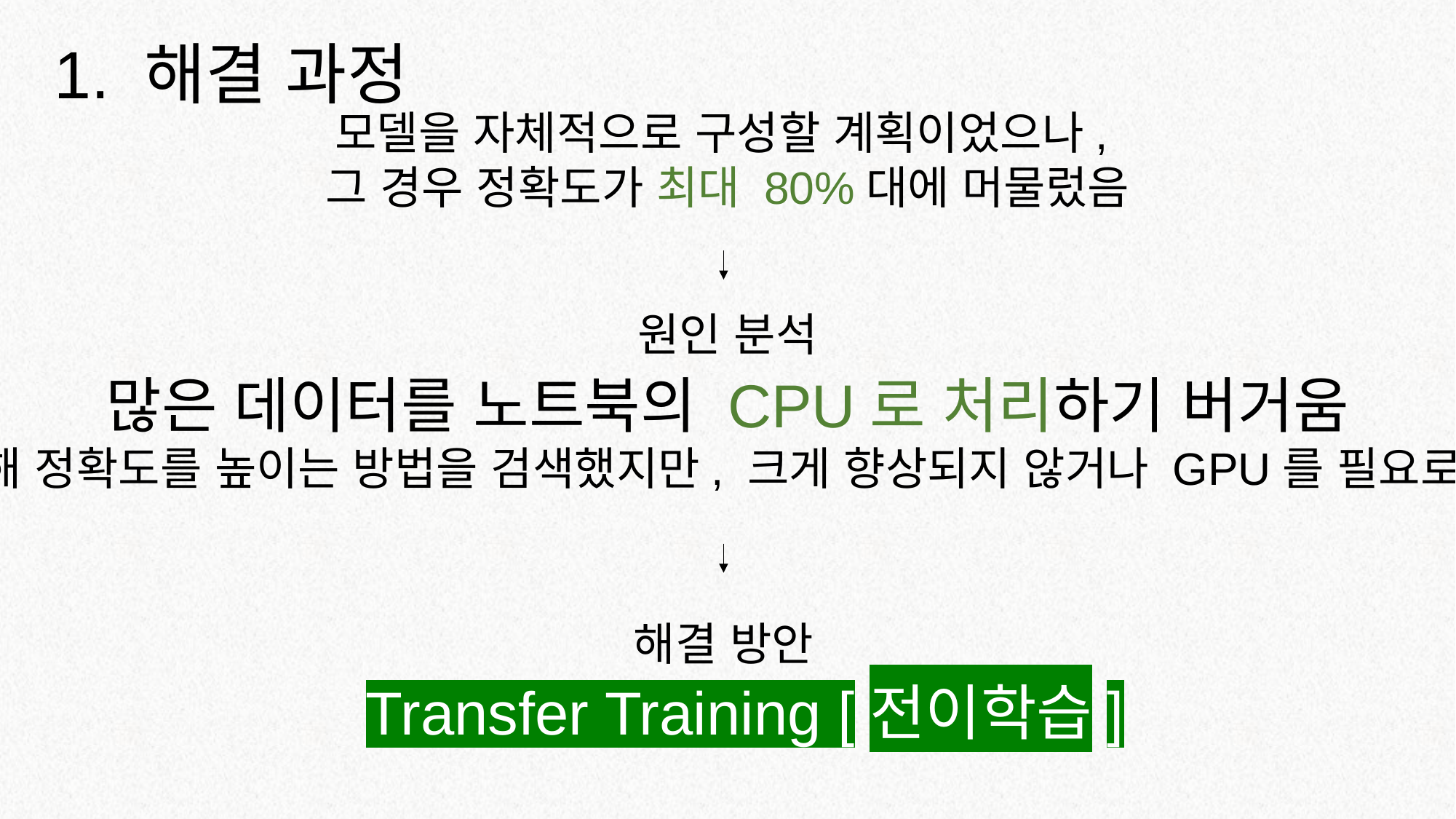

1. 해결 과정
모델을 자체적으로 구성할 계획이었으나,
그 경우 정확도가 최대 80%대에 머물렀음
원인 분석
많은 데이터를 노트북의 CPU로 처리하기 버거움
구글링을 통해 정확도를 높이는 방법을 검색했지만, 크게 향상되지 않거나 GPU를 필요로 하는 솔루션
해결 방안
Transfer Training [전이학습]